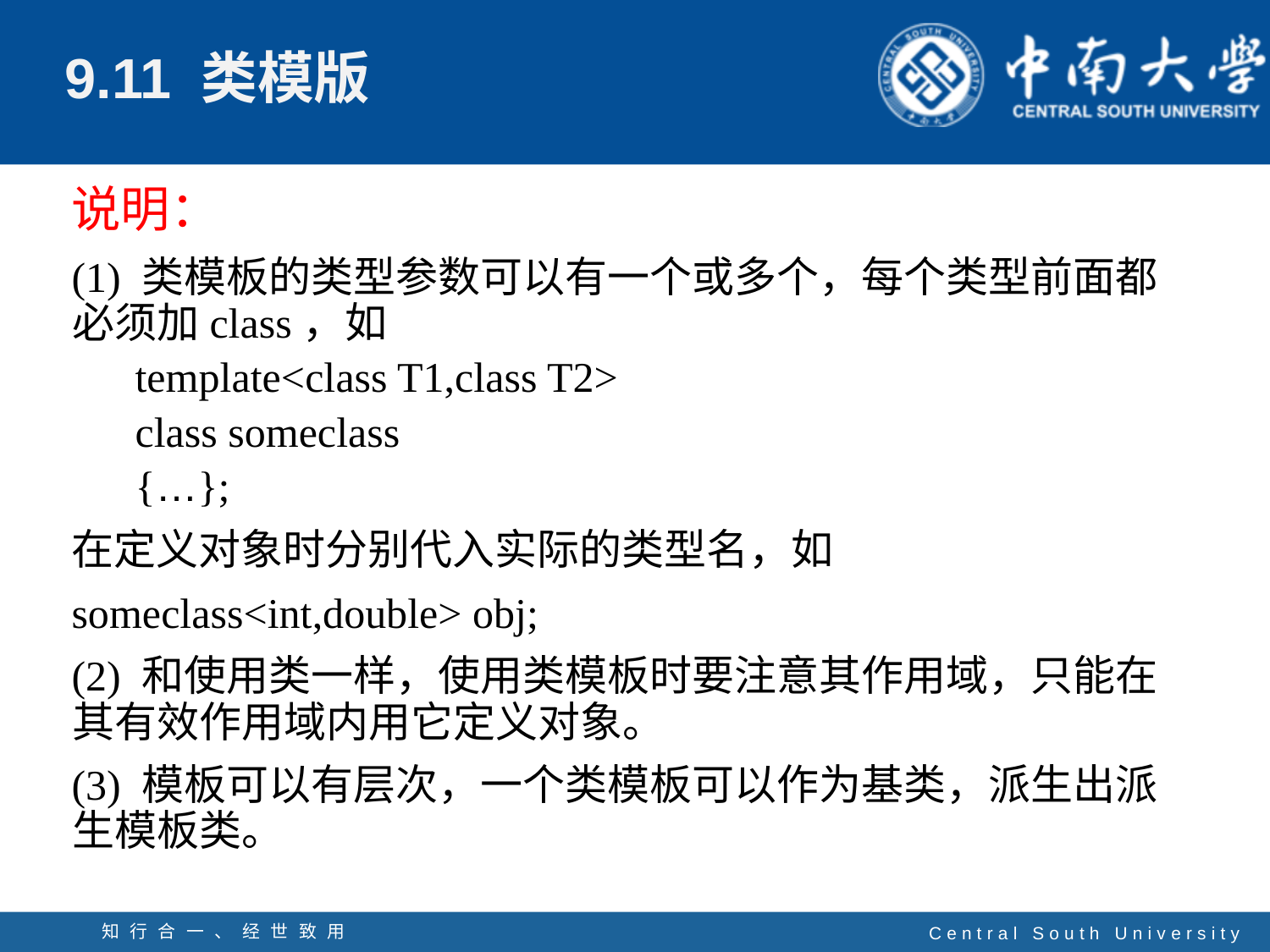

说明：
(1) 类模板的类型参数可以有一个或多个，每个类型前面都必须加class，如
template<class T1,class T2>
class someclass
{…};
在定义对象时分别代入实际的类型名，如
someclass<int,double> obj;
(2) 和使用类一样，使用类模板时要注意其作用域，只能在其有效作用域内用它定义对象。
(3) 模板可以有层次，一个类模板可以作为基类，派生出派生模板类。

知行合一、经世致用
自强不息 厚德载物
Central South University